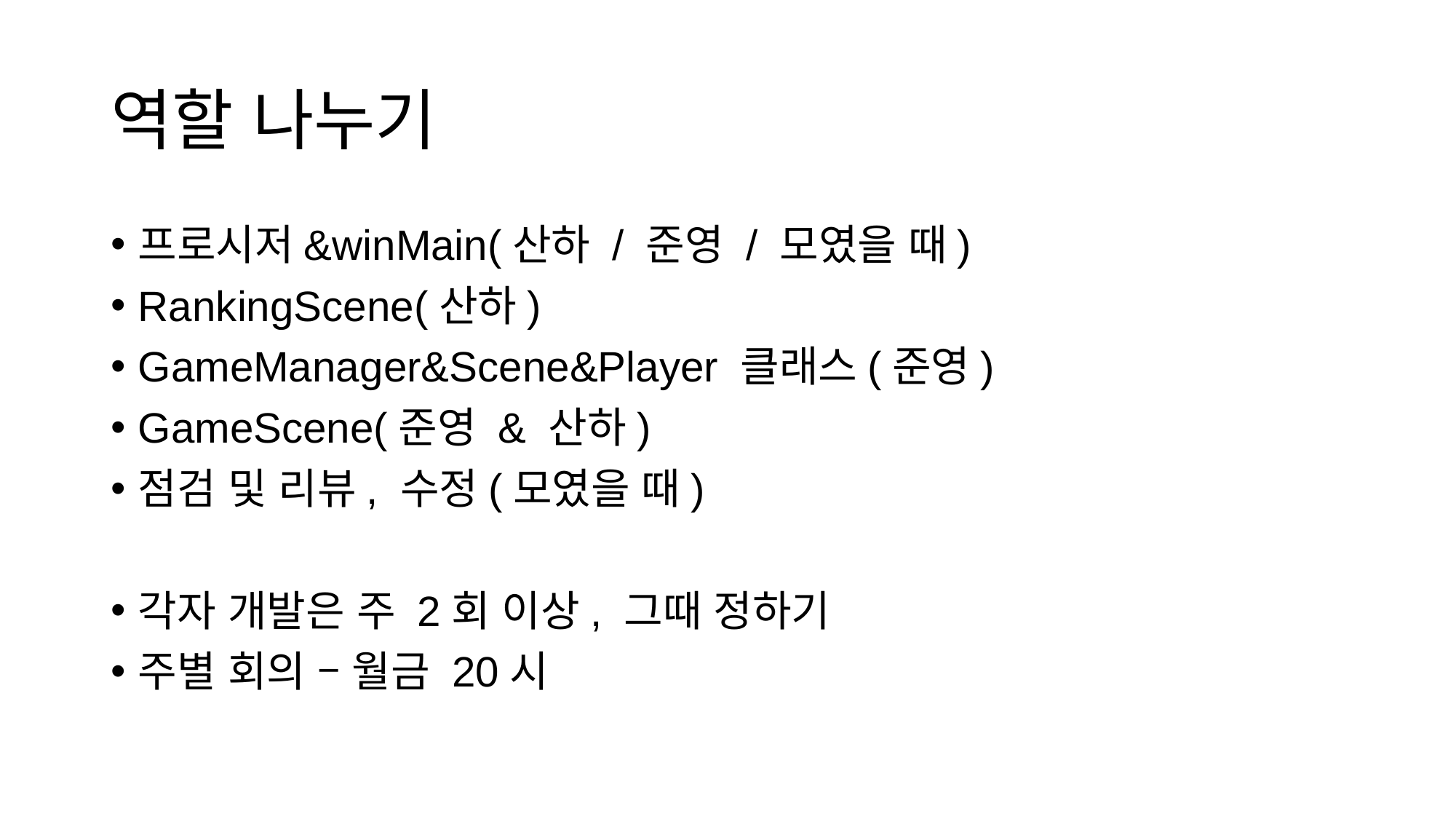

# 역할 나누기
프로시저&winMain(산하 / 준영 / 모였을 때)
RankingScene(산하)
GameManager&Scene&Player 클래스(준영)
GameScene(준영 & 산하)
점검 및 리뷰, 수정(모였을 때)

각자 개발은 주 2회 이상, 그때 정하기
주별 회의 – 월금 20시